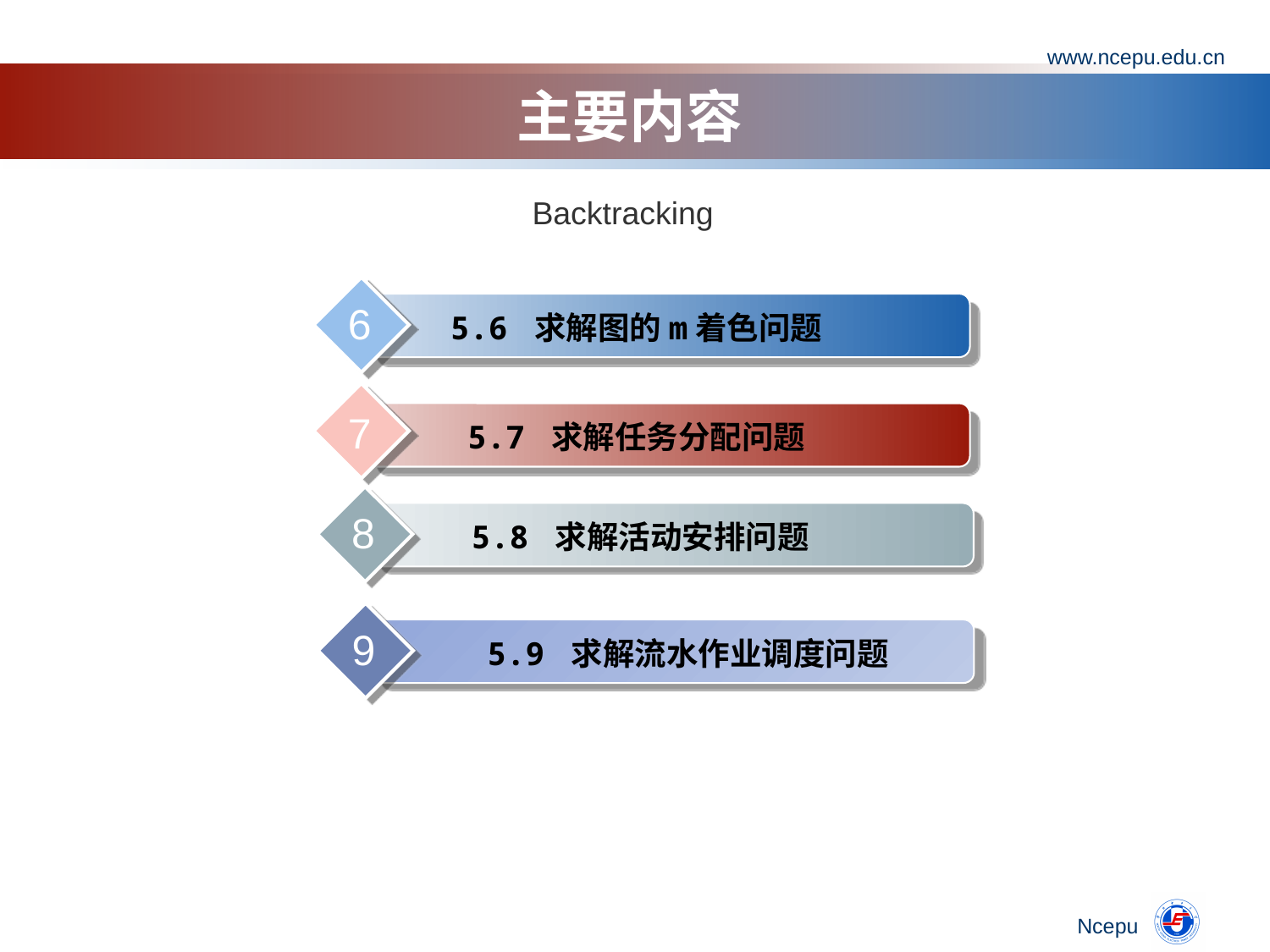

www.ncepu.edu.cn
# 主要内容
Backtracking

6

5.6 求解图的m着色问题

7

5.7 求解任务分配问题

8

5.8 求解活动安排问题

9

5.9 求解流水作业调度问题
Ncepu